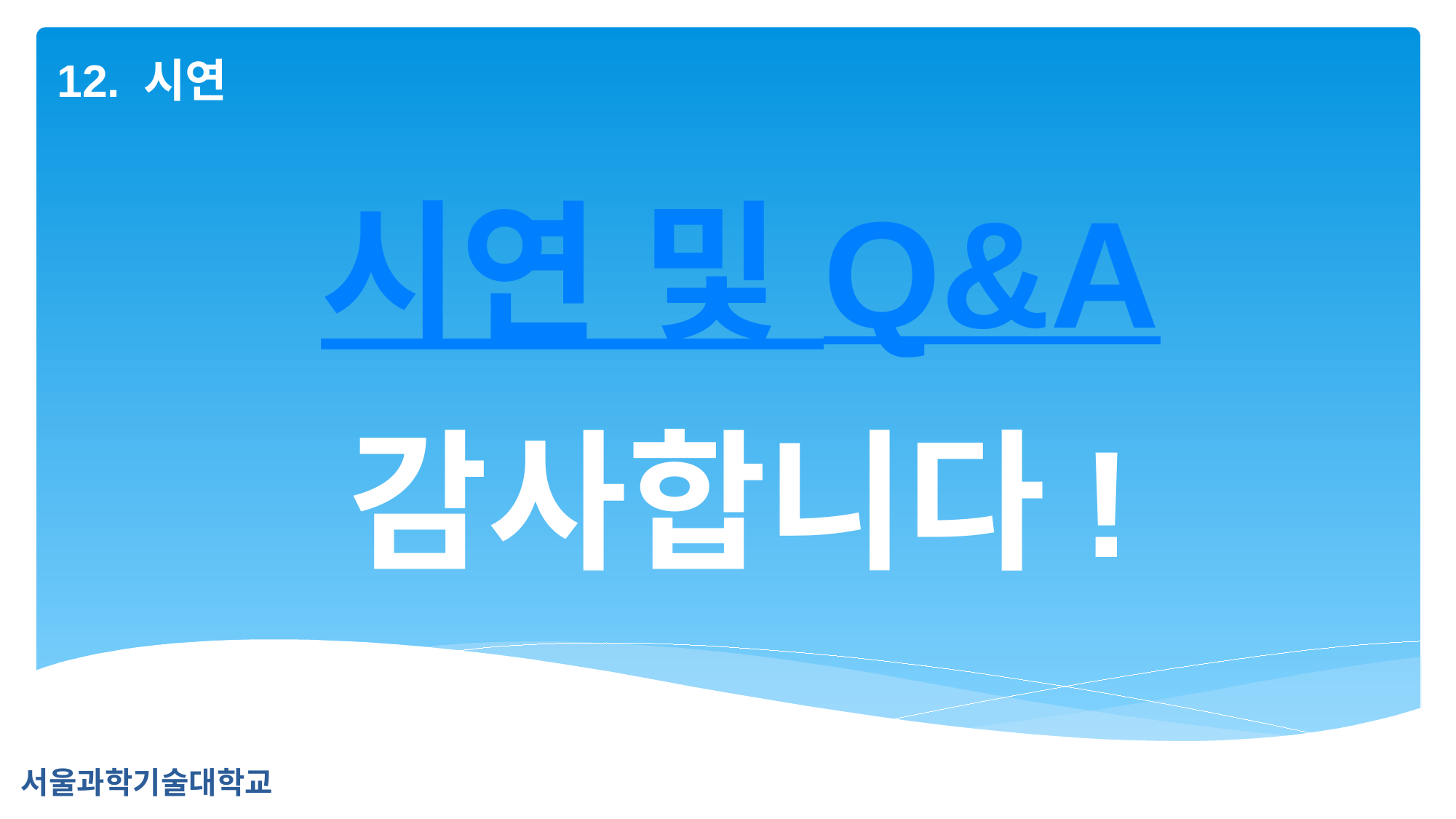

12. 시연
시연 및 Q&A
감사합니다!
서울과학기술대학교